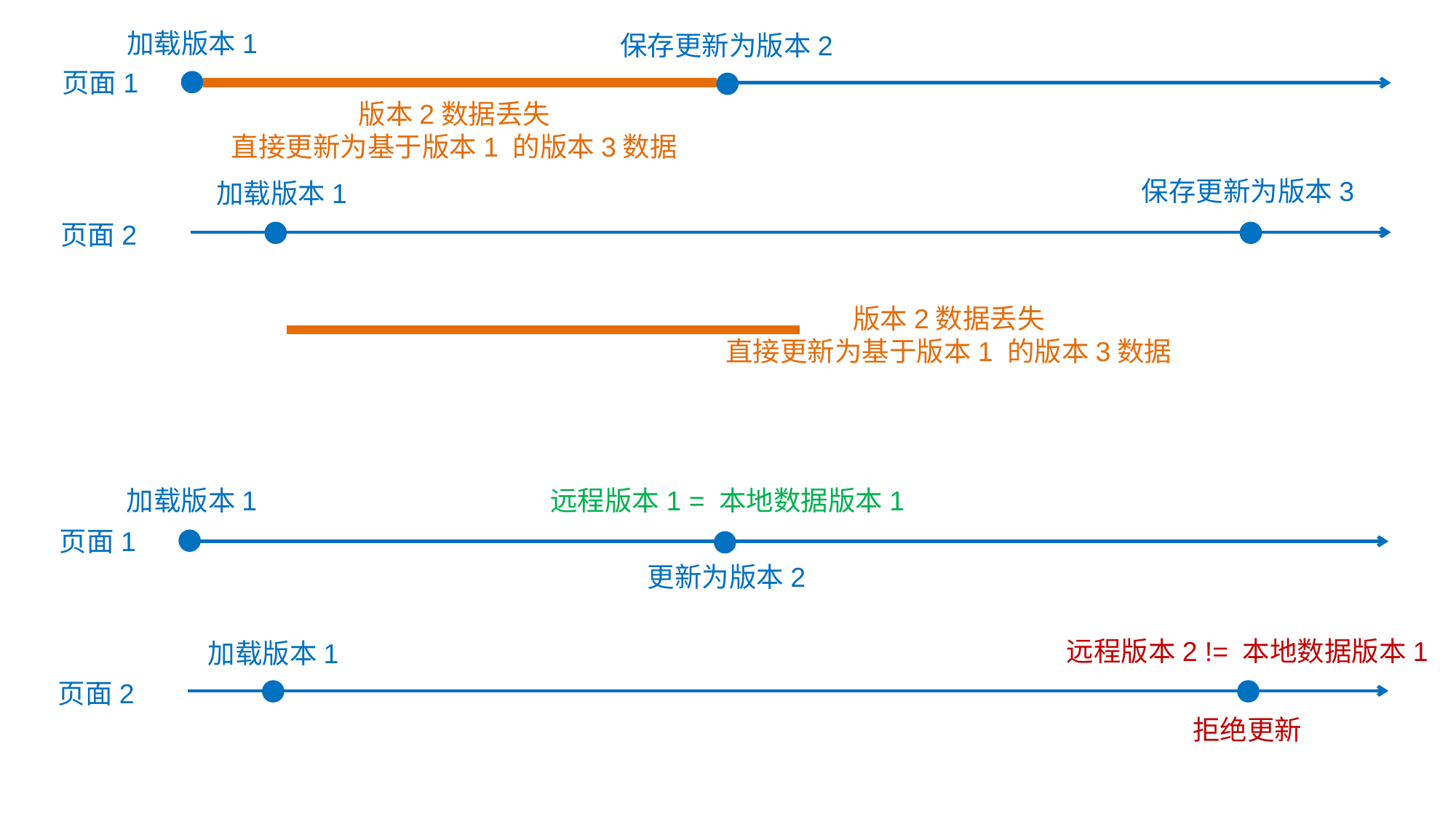

加载版本1
保存更新为版本2
页面1

版本2数据丢失
直接更新为基于版本1 的版本3数据

保存更新为版本3
加载版本1
页面2

版本2数据丢失
直接更新为基于版本1 的版本3数据
加载版本1
远程版本1 = 本地数据版本1
页面1

更新为版本2

远程版本2 != 本地数据版本1
加载版本1
页面2

拒绝更新